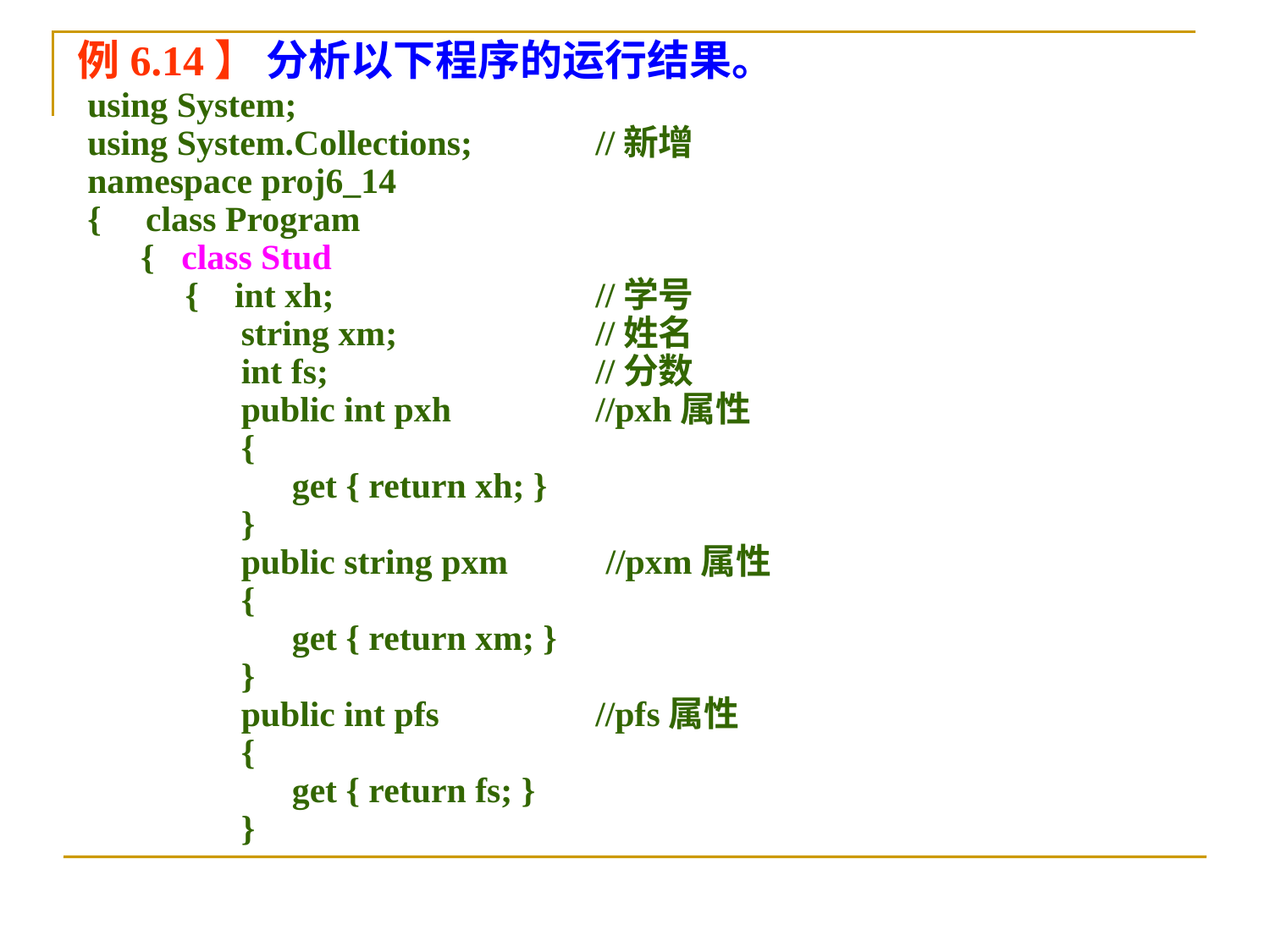

例6.14】 分析以下程序的运行结果。
using System;
using System.Collections;  	//新增
namespace proj6_14
{     class Program
      {   class Stud
           {    int xh;                	//学号
            	   string xm;             	//姓名
            	   int fs;                  	//分数
            	   public int pxh          	//pxh属性
            	   {
                       get { return xh; }
            	   }
            	   public string pxm           //pxm属性
            	   {
                       get { return xm; }
            	   }
            	   public int pfs              	//pfs属性
            	   {
                       get { return fs; }
            	   }